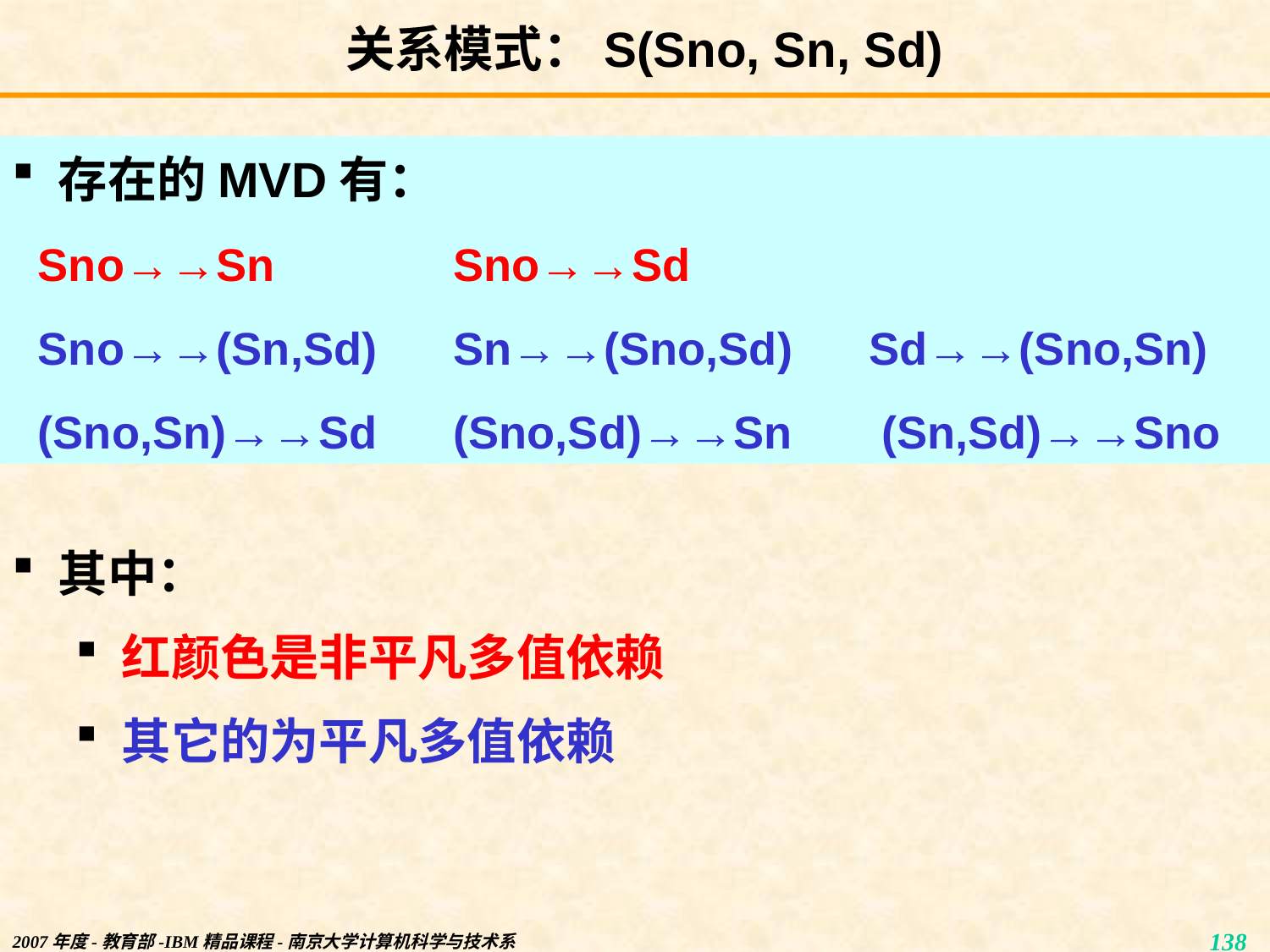

# 关系模式：S(Sno, Sn, Sd)
 存在的MVD有：
  Sno→→Sn              Sno→→Sd
  Sno→→(Sn,Sd)      Sn→→(Sno,Sd)      Sd→→(Sno,Sn)
  (Sno,Sn)→→Sd      (Sno,Sd)→→Sn       (Sn,Sd)→→Sno
 其中：
 红颜色是非平凡多值依赖
 其它的为平凡多值依赖
138
2007年度-教育部-IBM精品课程-南京大学计算机科学与技术系